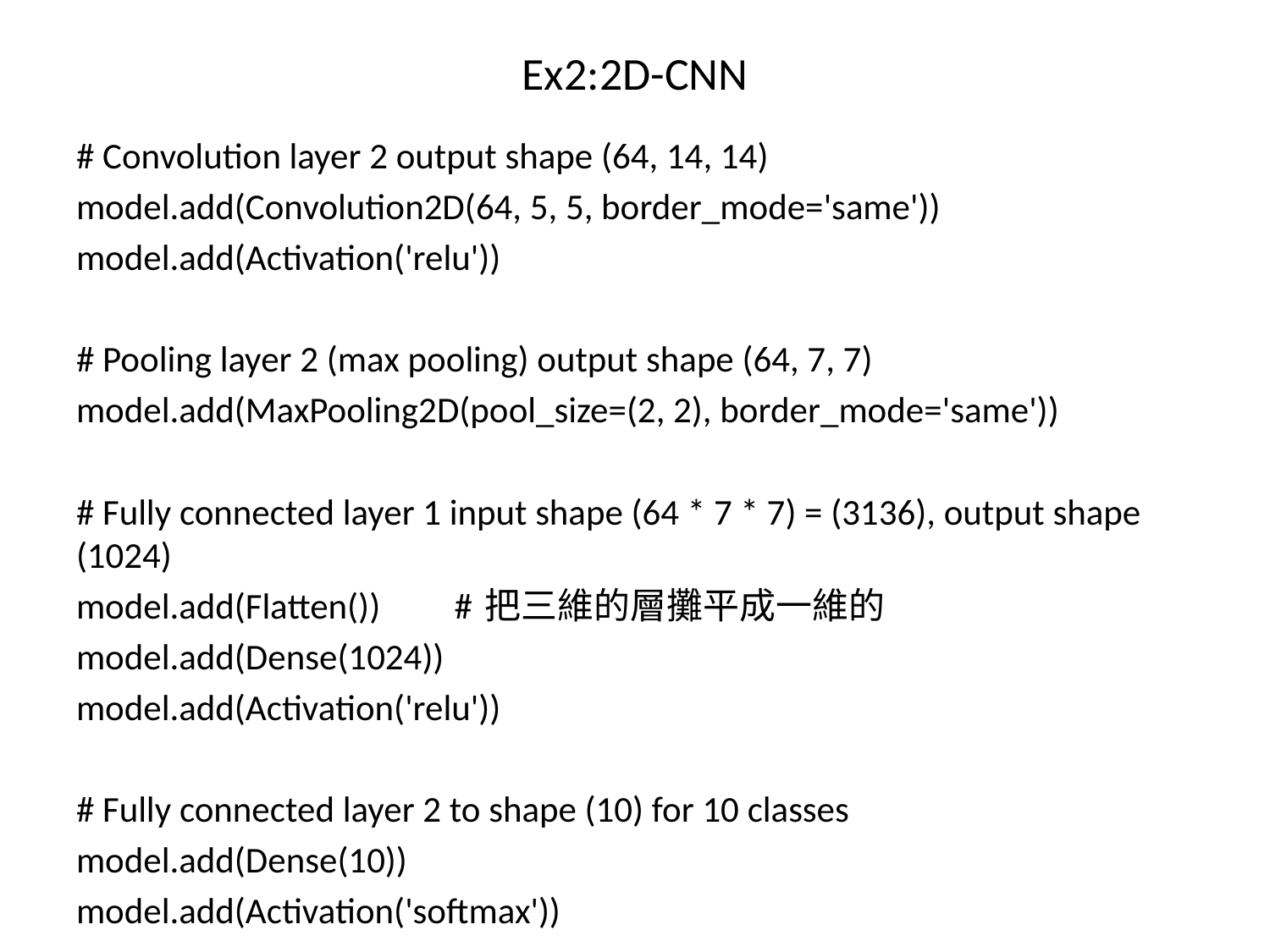

# Ex2:2D-CNN
# Convolution layer 2 output shape (64, 14, 14)
model.add(Convolution2D(64, 5, 5, border_mode='same'))
model.add(Activation('relu'))

# Pooling layer 2 (max pooling) output shape (64, 7, 7)
model.add(MaxPooling2D(pool_size=(2, 2), border_mode='same'))

# Fully connected layer 1 input shape (64 * 7 * 7) = (3136), output shape (1024)
model.add(Flatten())         # 把三維的層攤平成一維的
model.add(Dense(1024))
model.add(Activation('relu'))

# Fully connected layer 2 to shape (10) for 10 classes
model.add(Dense(10))
model.add(Activation('softmax'))